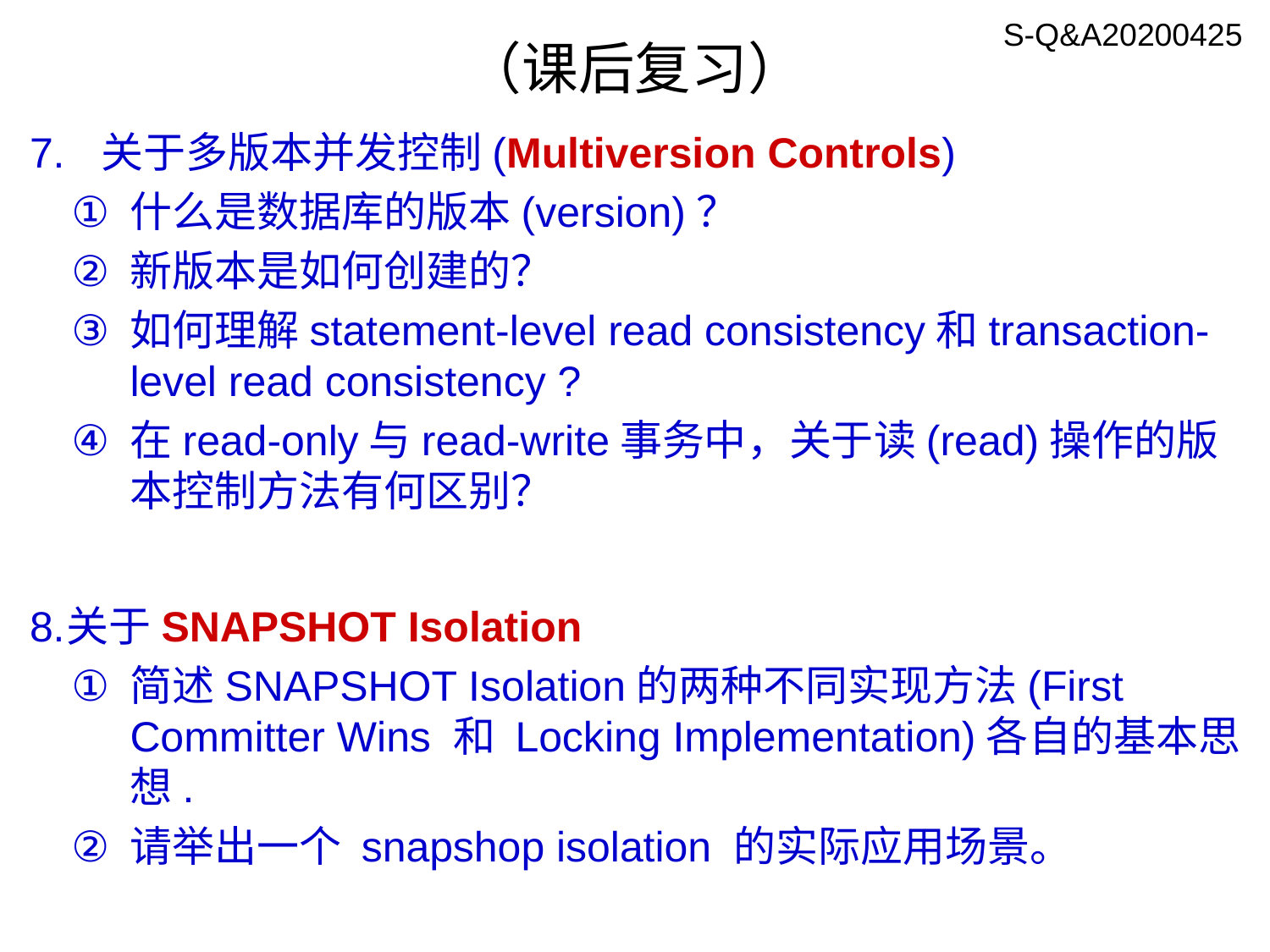

S-Q&A20200425
# （课后复习）
关于多版本并发控制(Multiversion Controls)
什么是数据库的版本(version)？
新版本是如何创建的？
如何理解statement-level read consistency和transaction-level read consistency ?
在read-only与read-write事务中，关于读(read)操作的版本控制方法有何区别？

关于SNAPSHOT Isolation
简述SNAPSHOT Isolation的两种不同实现方法(First Committer Wins 和 Locking Implementation)各自的基本思想.
请举出一个 snapshop isolation 的实际应用场景。